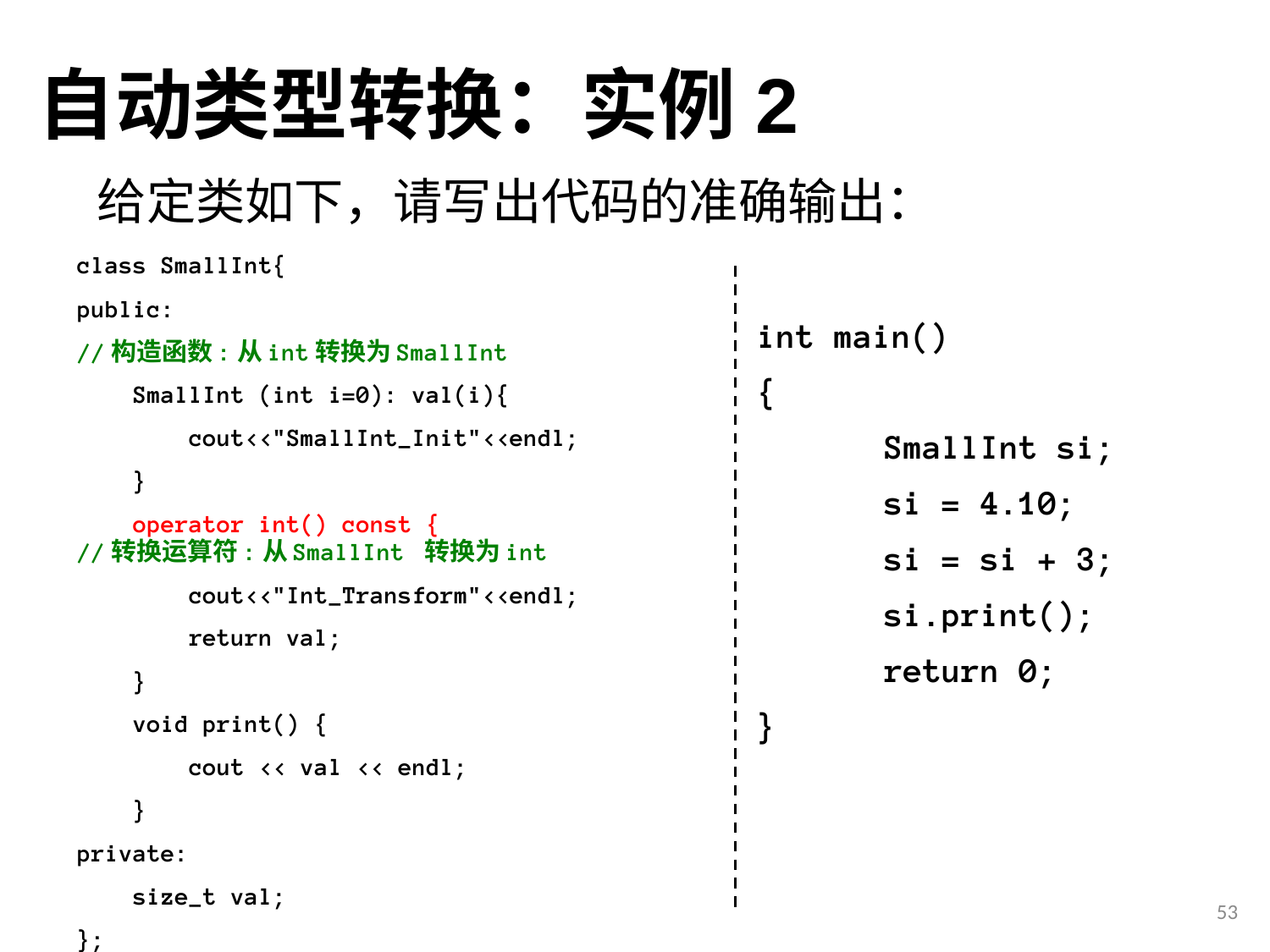

# 自动类型转换：实例2
给定类如下，请写出代码的准确输出：
class SmallInt{
public:
//构造函数:从int转换为SmallInt
    SmallInt (int i=0): val(i){
        cout<<"SmallInt_Init"<<endl;
    }
    operator int() const {
//转换运算符:从SmallInt 转换为int
        cout<<"Int_Transform"<<endl;
        return val;
    }
    void print() {
        cout << val << endl;
    }
private:
    size_t val;
};
int main()
{
	SmallInt si;
	si = 4.10;
	si = si + 3;
	si.print();
	return 0;
}
53